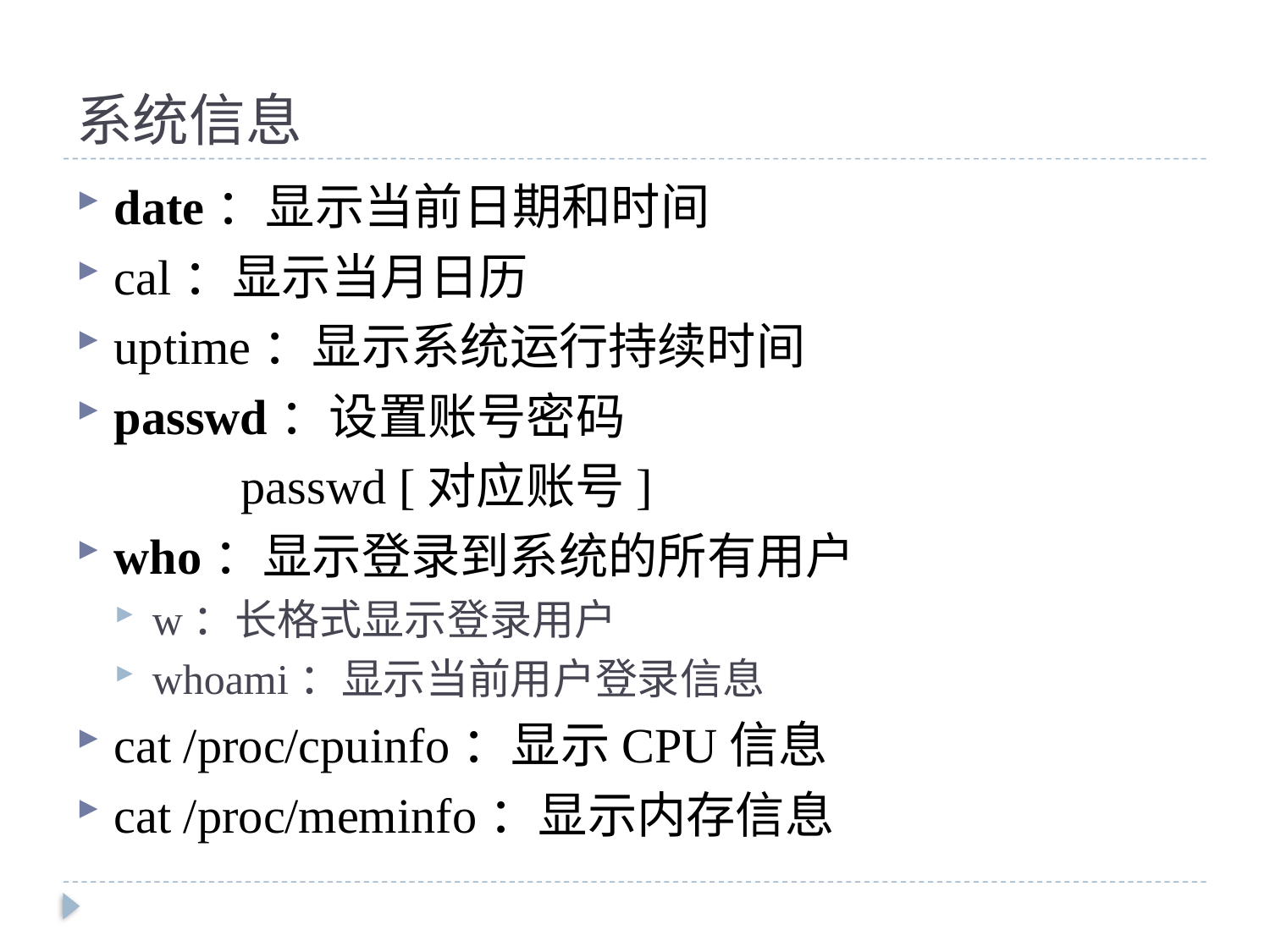

# 系统信息
date：显示当前日期和时间
cal：显示当月日历
uptime：显示系统运行持续时间
passwd：设置账号密码
		passwd [对应账号]
who：显示登录到系统的所有用户
w：长格式显示登录用户
whoami：显示当前用户登录信息
cat /proc/cpuinfo：显示CPU信息
cat /proc/meminfo：显示内存信息